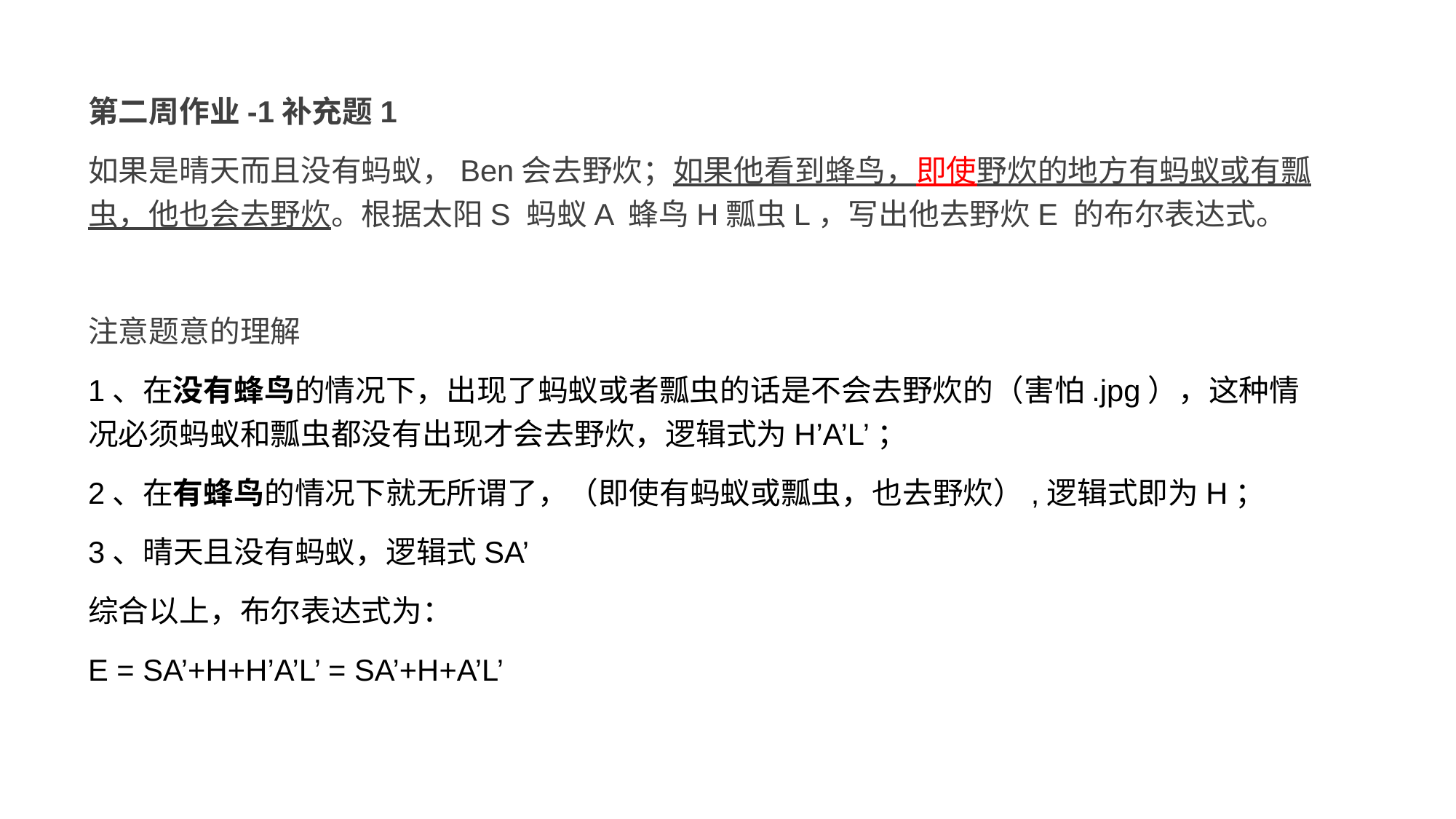

第二周作业-1补充题1
如果是晴天而且没有蚂蚁，Ben会去野炊；如果他看到蜂鸟，即使野炊的地方有蚂蚁或有瓢虫，他也会去野炊。根据太阳S 蚂蚁A 蜂鸟H瓢虫L，写出他去野炊E 的布尔表达式。

注意题意的理解
1、在没有蜂鸟的情况下，出现了蚂蚁或者瓢虫的话是不会去野炊的（害怕.jpg），这种情况必须蚂蚁和瓢虫都没有出现才会去野炊，逻辑式为H’A’L’；
2、在有蜂鸟的情况下就无所谓了，（即使有蚂蚁或瓢虫，也去野炊）,逻辑式即为H；
3、晴天且没有蚂蚁，逻辑式SA’
综合以上，布尔表达式为：
E = SA’+H+H’A’L’ = SA’+H+A’L’
6